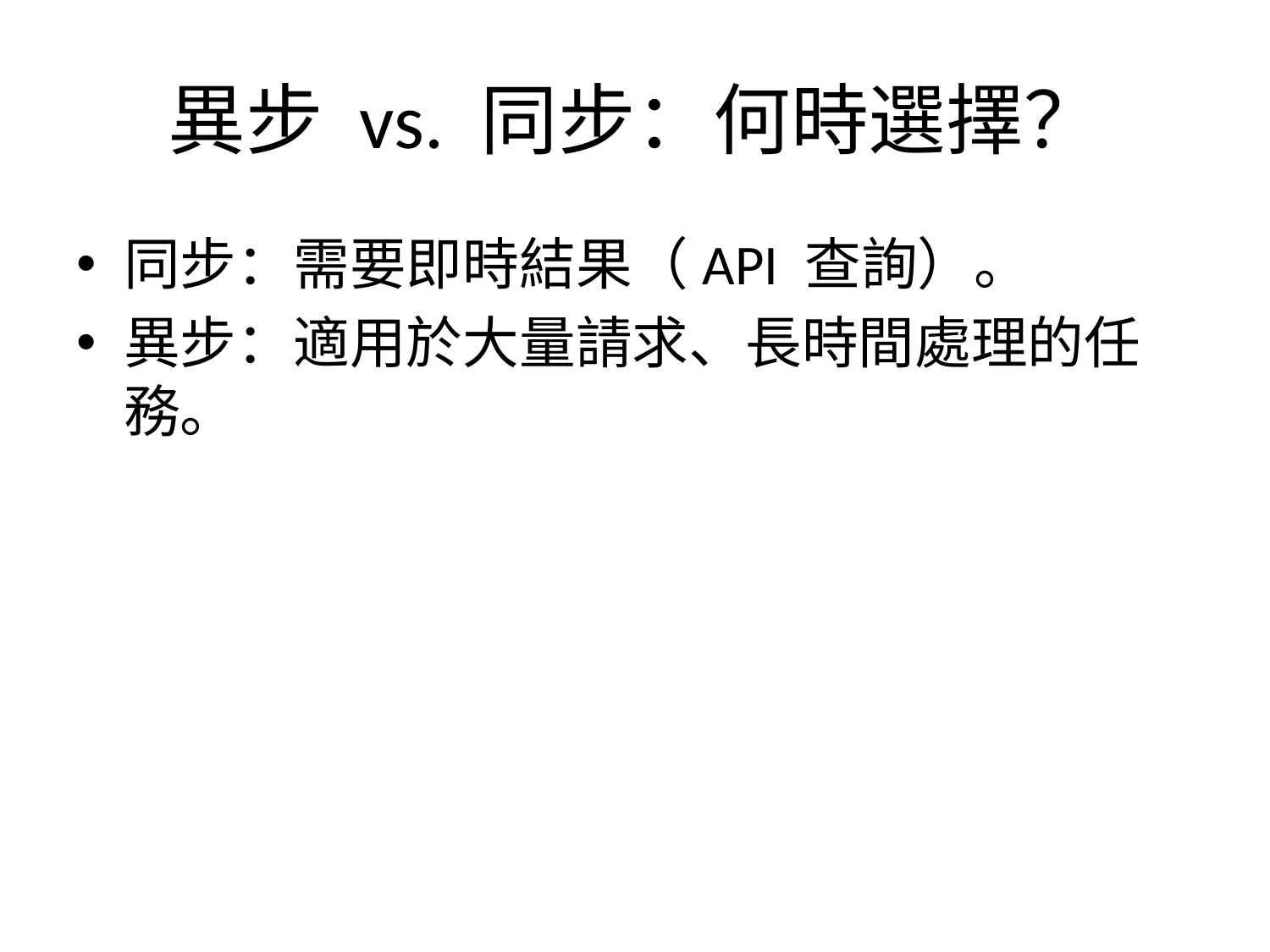

# 異步 vs. 同步：何時選擇？
同步：需要即時結果（API 查詢）。
異步：適用於大量請求、長時間處理的任務。